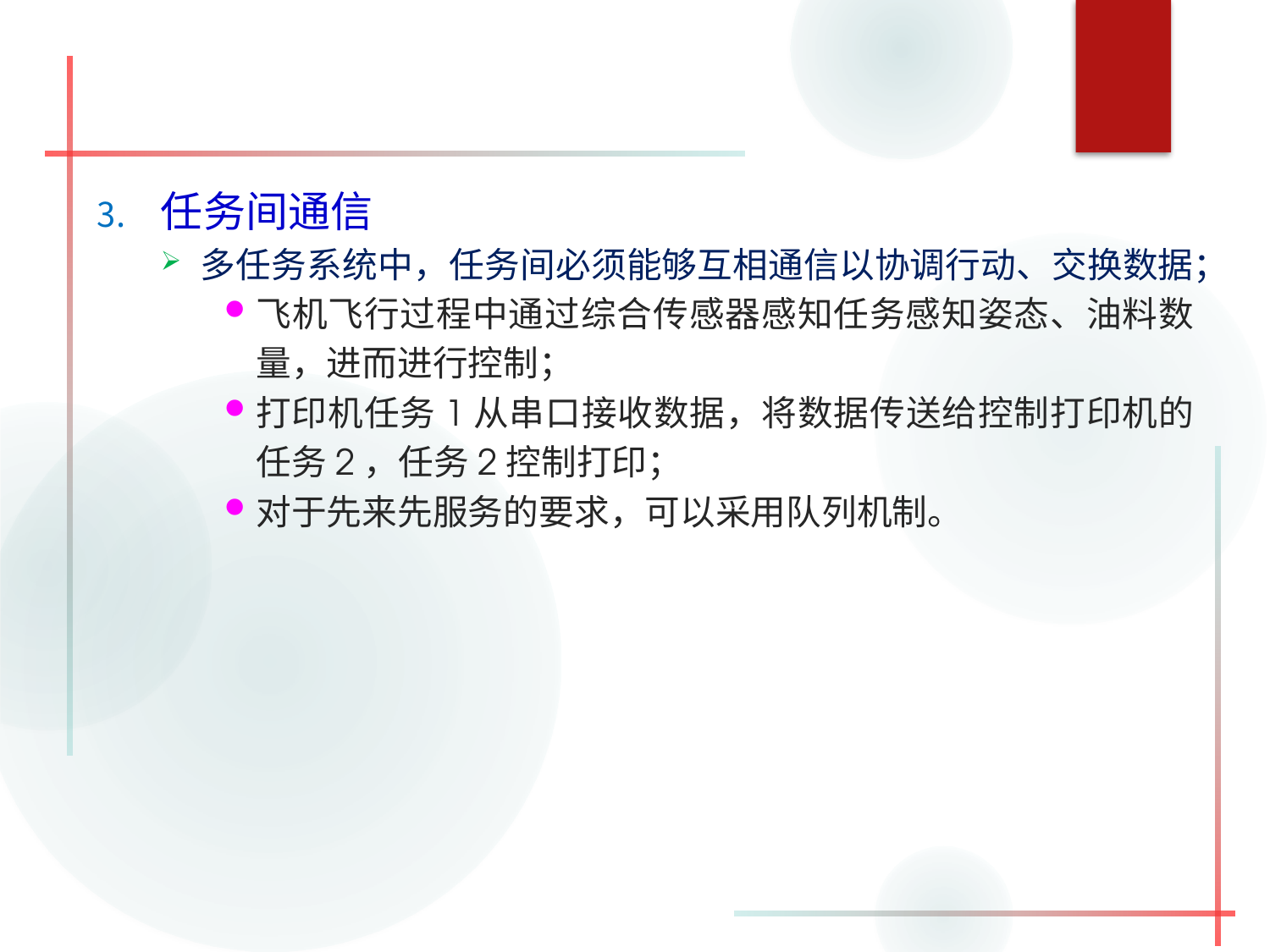

44
#
任务间通信
多任务系统中，任务间必须能够互相通信以协调行动、交换数据；
飞机飞行过程中通过综合传感器感知任务感知姿态、油料数量，进而进行控制；
打印机任务1从串口接收数据，将数据传送给控制打印机的任务2，任务2控制打印；
对于先来先服务的要求，可以采用队列机制。